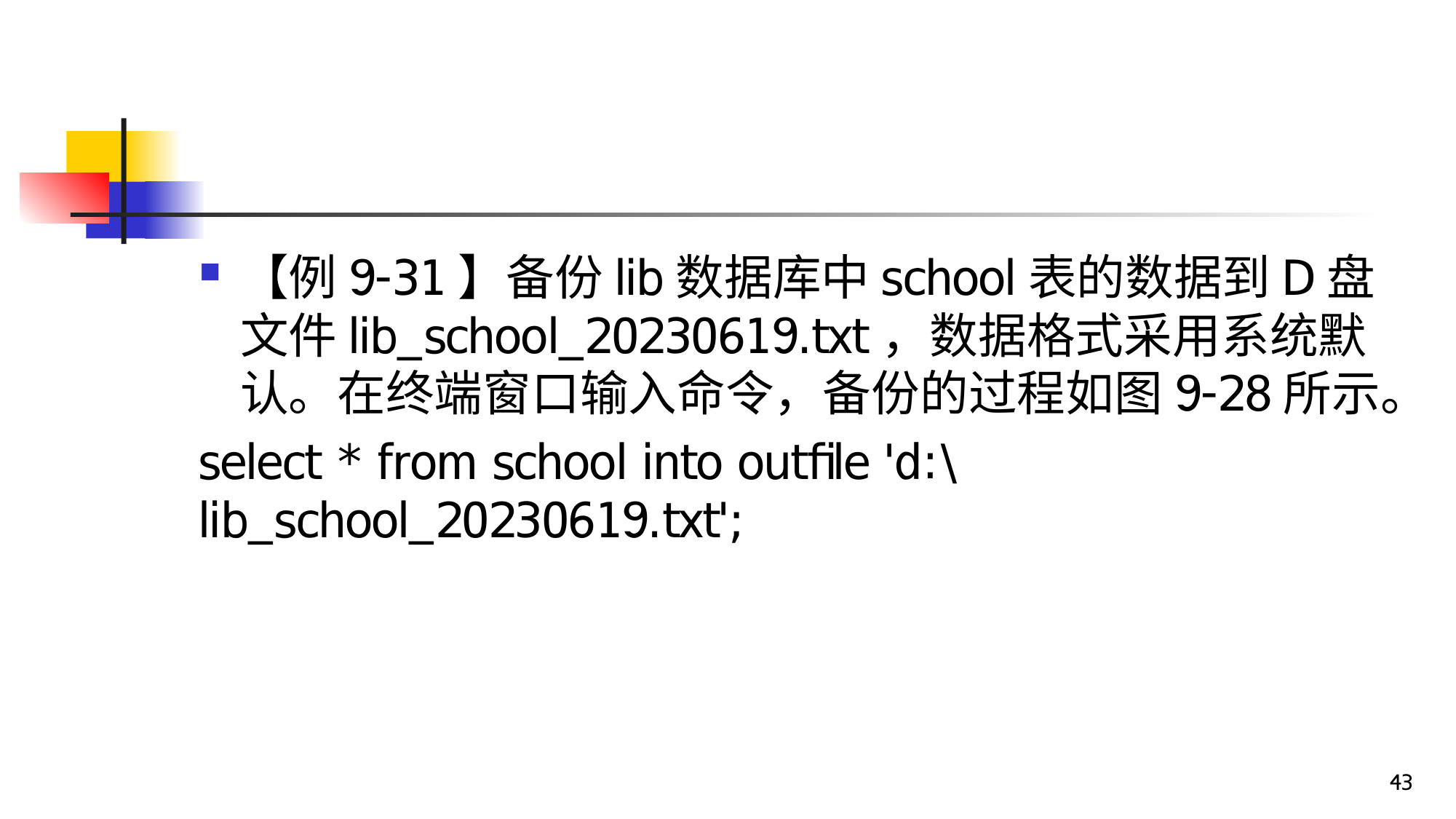

#
【例9-31】备份lib数据库中school表的数据到D盘文件lib_school_20230619.txt，数据格式采用系统默认。在终端窗口输入命令，备份的过程如图9-28所示。
select * from school into outfile 'd:\lib_school_20230619.txt';

43